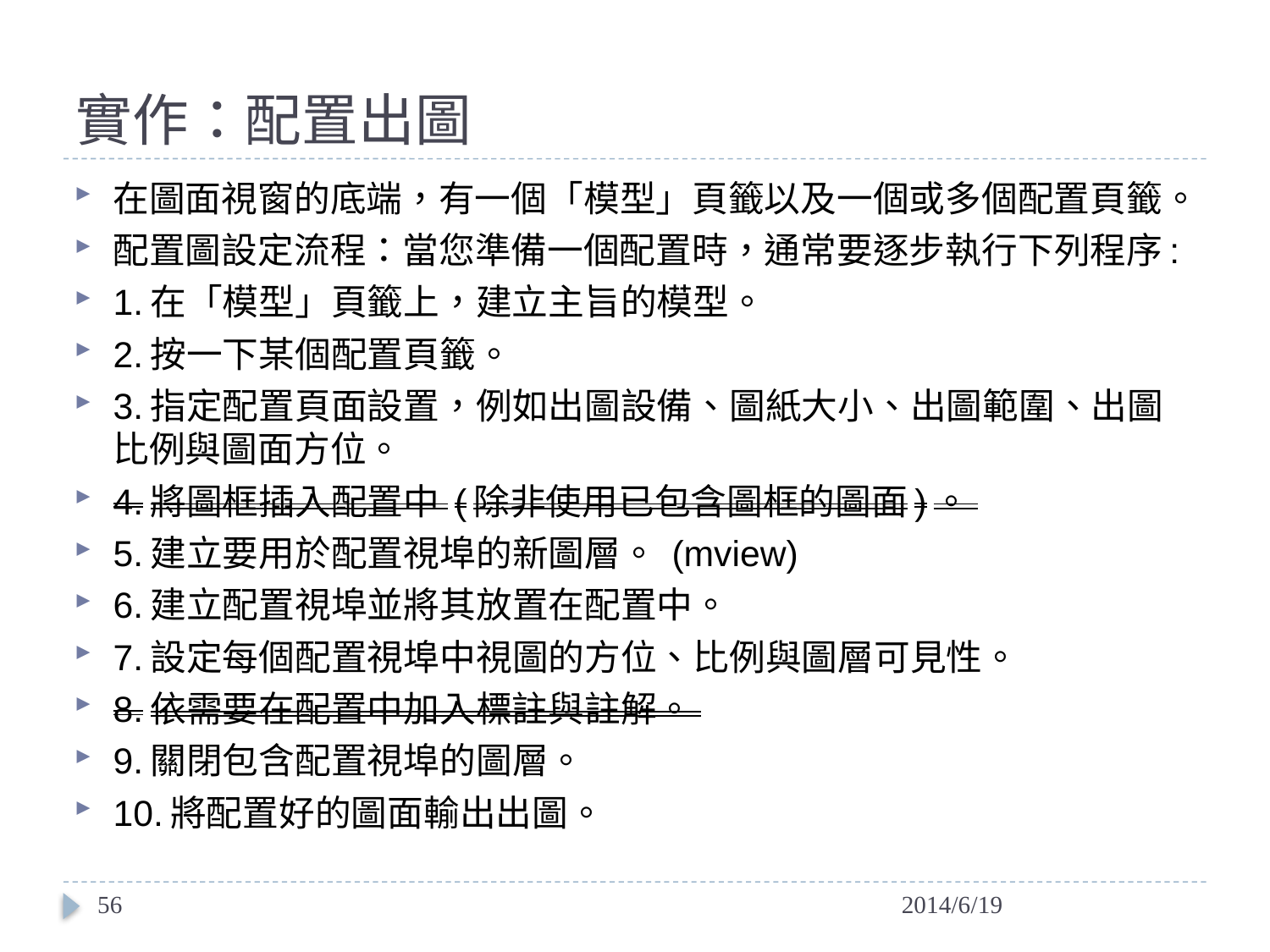

# 實作：配置出圖
在圖面視窗的底端，有一個「模型」頁籤以及一個或多個配置頁籤。
配置圖設定流程：當您準備一個配置時，通常要逐步執行下列程序:
1.在「模型」頁籤上，建立主旨的模型。
2.按一下某個配置頁籤。
3.指定配置頁面設置，例如出圖設備、圖紙大小、出圖範圍、出圖比例與圖面方位。
4.將圖框插入配置中 (除非使用已包含圖框的圖面)。
5.建立要用於配置視埠的新圖層。 (mview)
6.建立配置視埠並將其放置在配置中。
7.設定每個配置視埠中視圖的方位、比例與圖層可見性。
8.依需要在配置中加入標註與註解。
9.關閉包含配置視埠的圖層。
10.將配置好的圖面輸出出圖。
56
2014/6/19